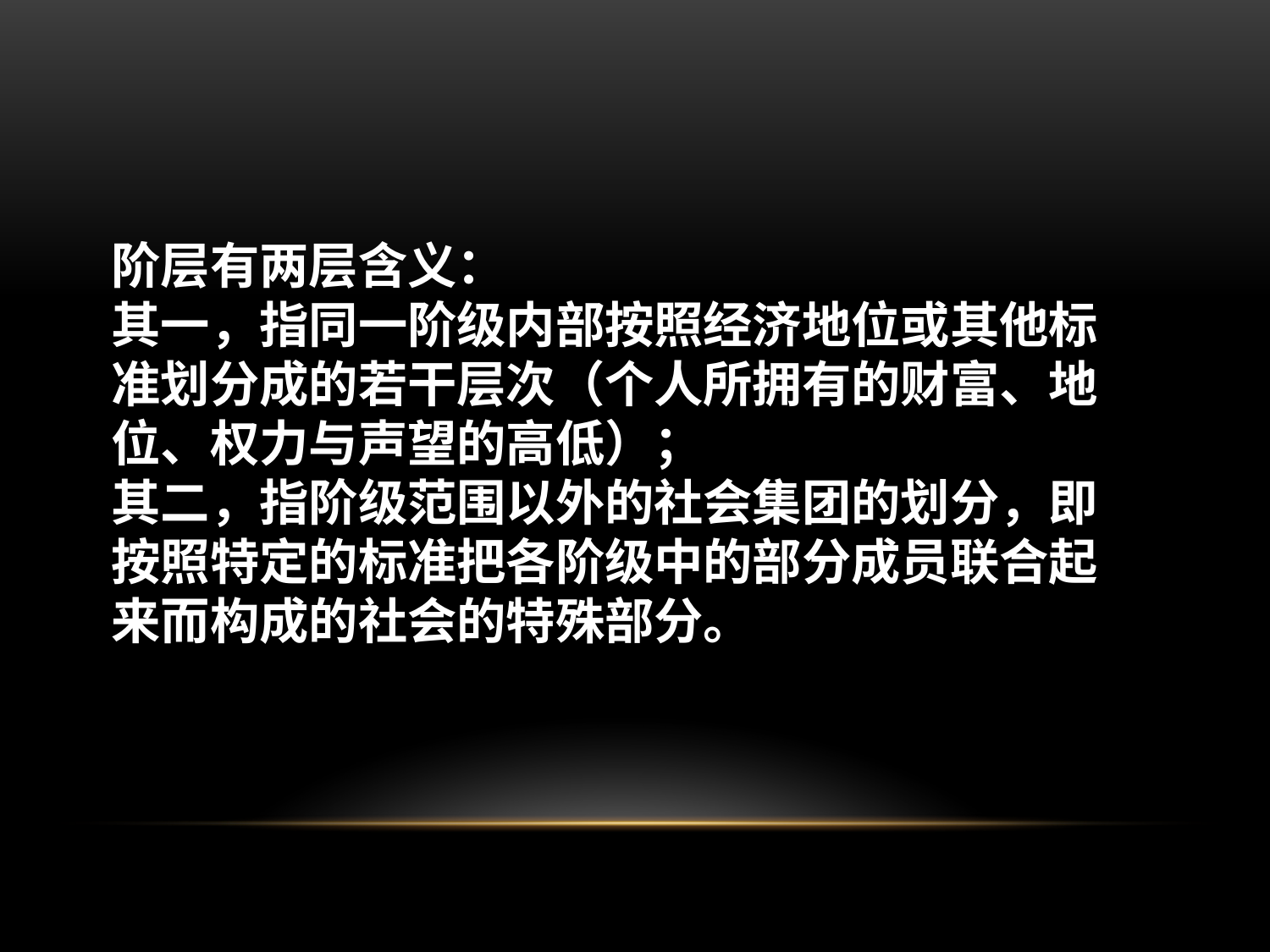

阶层有两层含义：
其一，指同一阶级内部按照经济地位或其他标准划分成的若干层次（个人所拥有的财富、地位、权力与声望的高低）；
其二，指阶级范围以外的社会集团的划分，即按照特定的标准把各阶级中的部分成员联合起来而构成的社会的特殊部分。